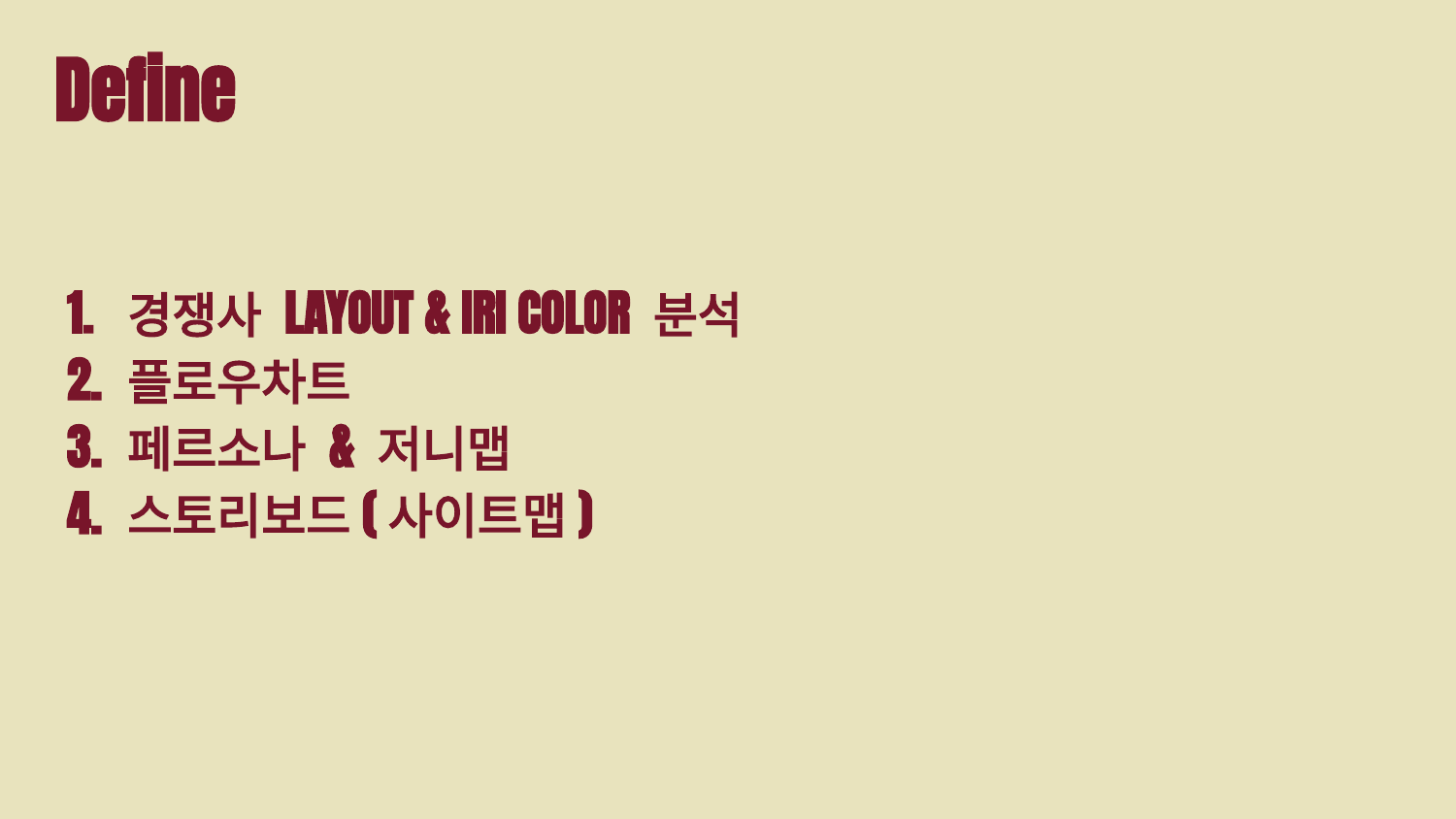

# Define

경쟁사 LAYOUT & IRI COLOR 분석
플로우차트
페르소나 & 저니맵
스토리보드(사이트맵)